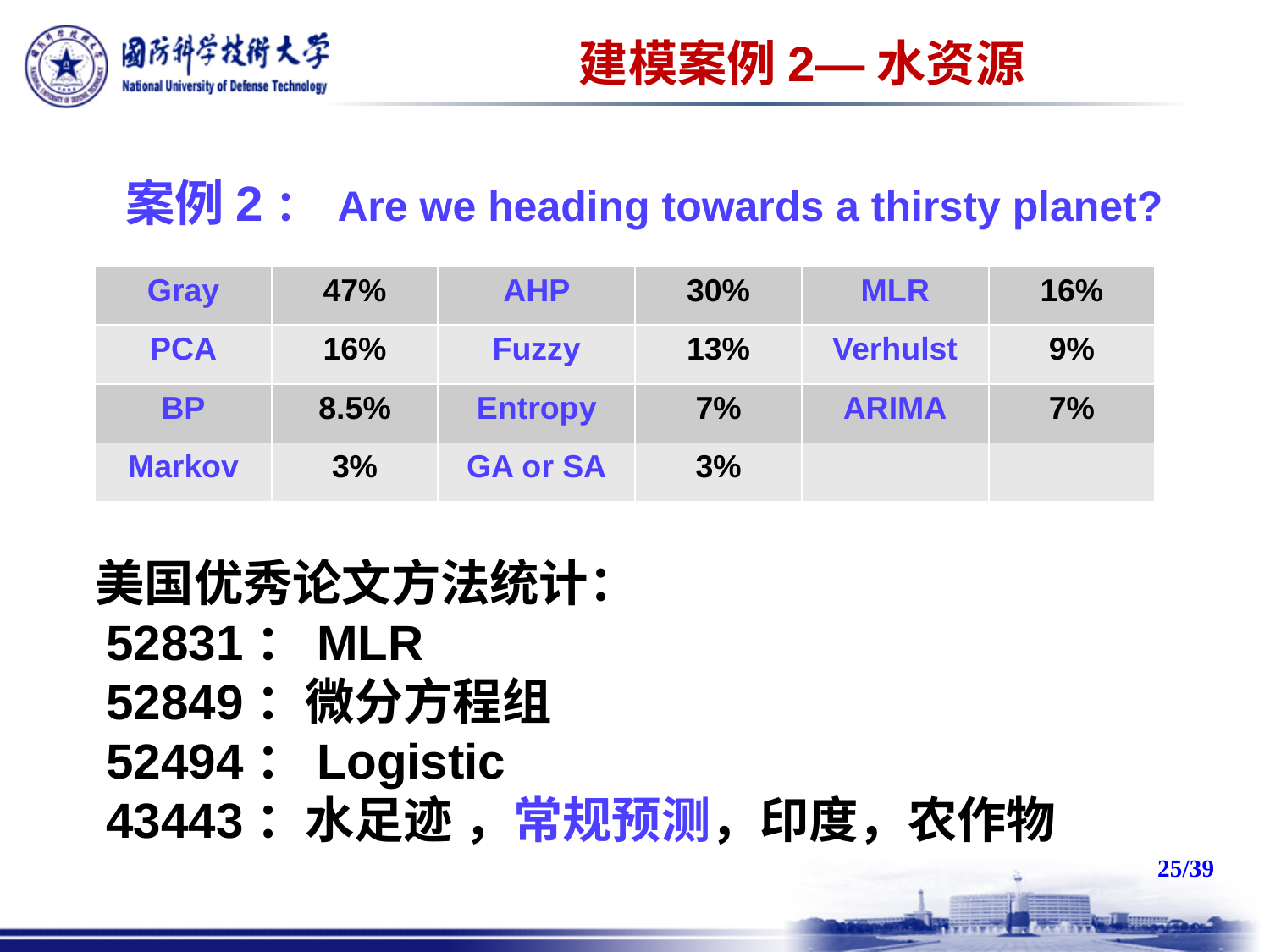

建模案例2—水资源
         案例2： Are we heading towards a thirsty planet?

| Gray | 47% | AHP | 30% | MLR | 16% |
| --- | --- | --- | --- | --- | --- |
| PCA | 16% | Fuzzy | 13% | Verhulst | 9% |
| BP | 8.5% | Entropy | 7% | ARIMA | 7% |
| Markov | 3% | GA or SA | 3% |  |  |
       美国优秀论文方法统计：
     52831：MLR
     52849：微分方程组
     52494：Logistic
     43443：水足迹 ，常规预测，印度，农作物